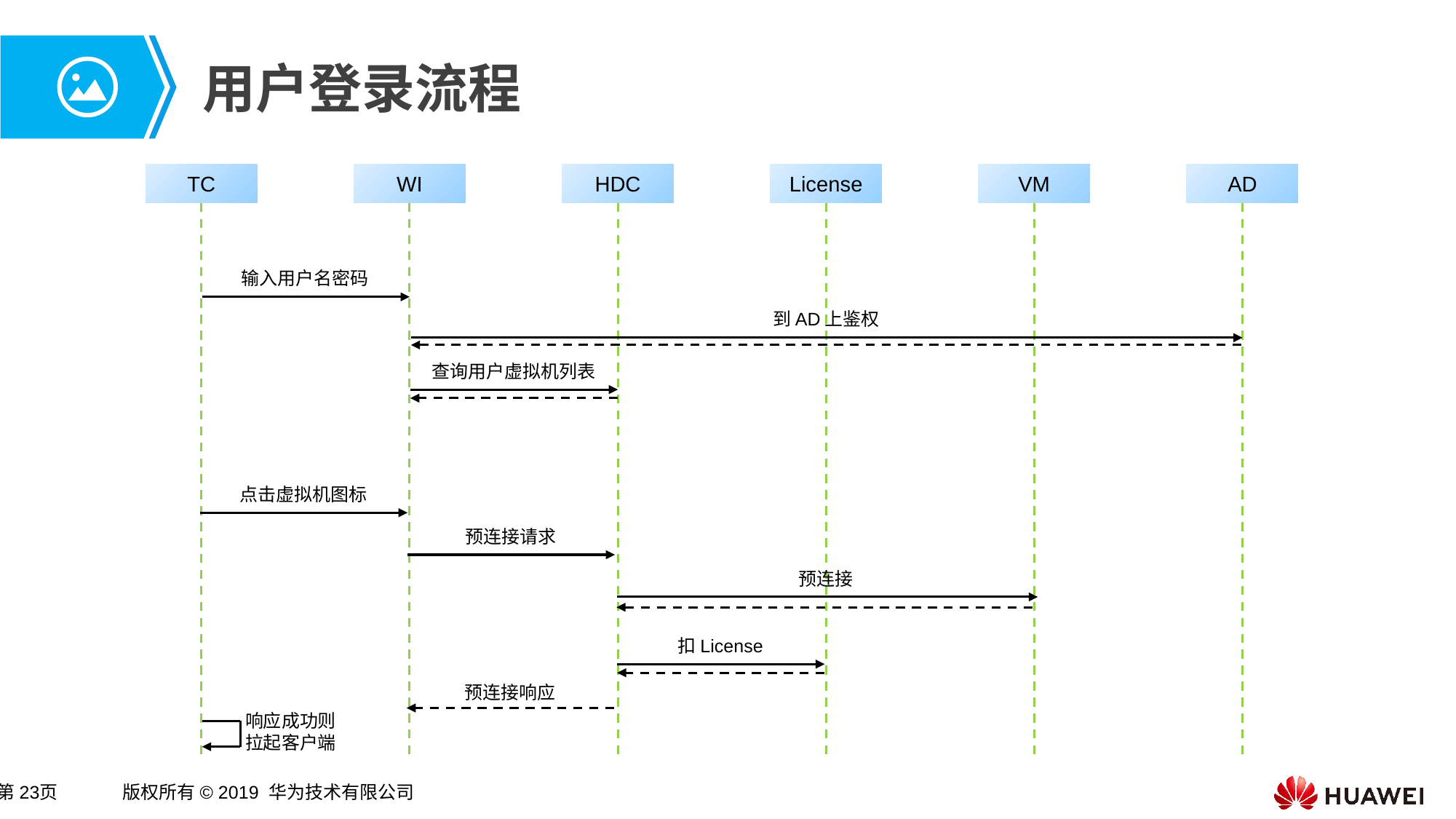

# 用户登录流程
TC
WI
HDC
License
VM
AD
输入用户名密码
到AD上鉴权
查询用户虚拟机列表
点击虚拟机图标
预连接请求
预连接
扣License
预连接响应
响应成功则
拉起客户端